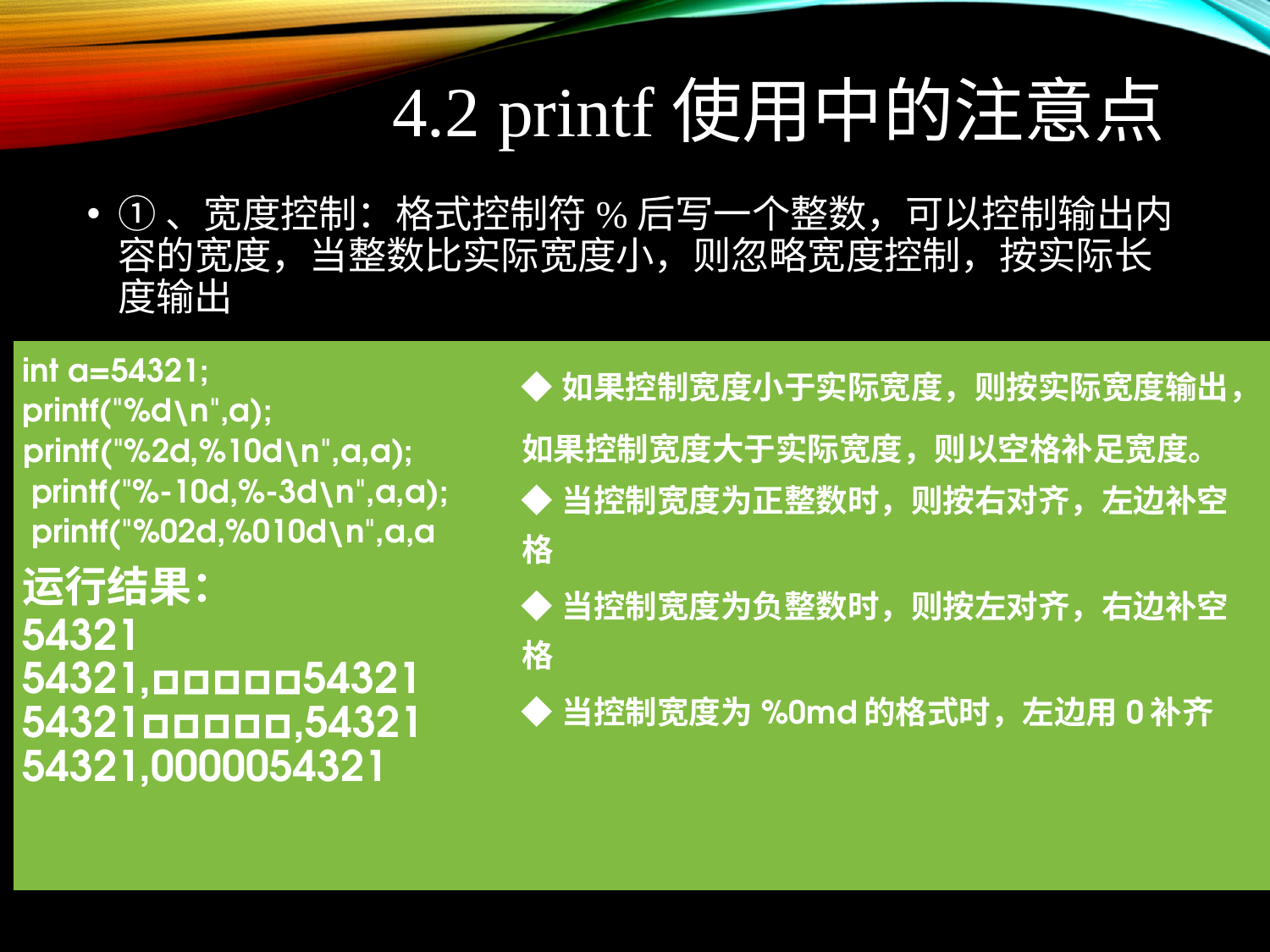

# 4.2 printf使用中的注意点
①、宽度控制：格式控制符%后写一个整数，可以控制输出内容的宽度，当整数比实际宽度小，则忽略宽度控制，按实际长度输出

| int a=54321; printf("%d\n",a); printf("%2d,%10d\n",a,a); printf("%-10d,%-3d\n",a,a); printf("%02d,%010d\n",a,a 运行结果： 54321 54321,□□□□□54321 54321□□□□□,54321 54321,0000054321 | ◆如果控制宽度小于实际宽度，则按实际宽度输出，如果控制宽度大于实际宽度，则以空格补足宽度。 ◆当控制宽度为正整数时，则按右对齐，左边补空格 ◆当控制宽度为负整数时，则按左对齐，右边补空格 ◆当控制宽度为%0md的格式时，左边用0补齐 |
| --- | --- |